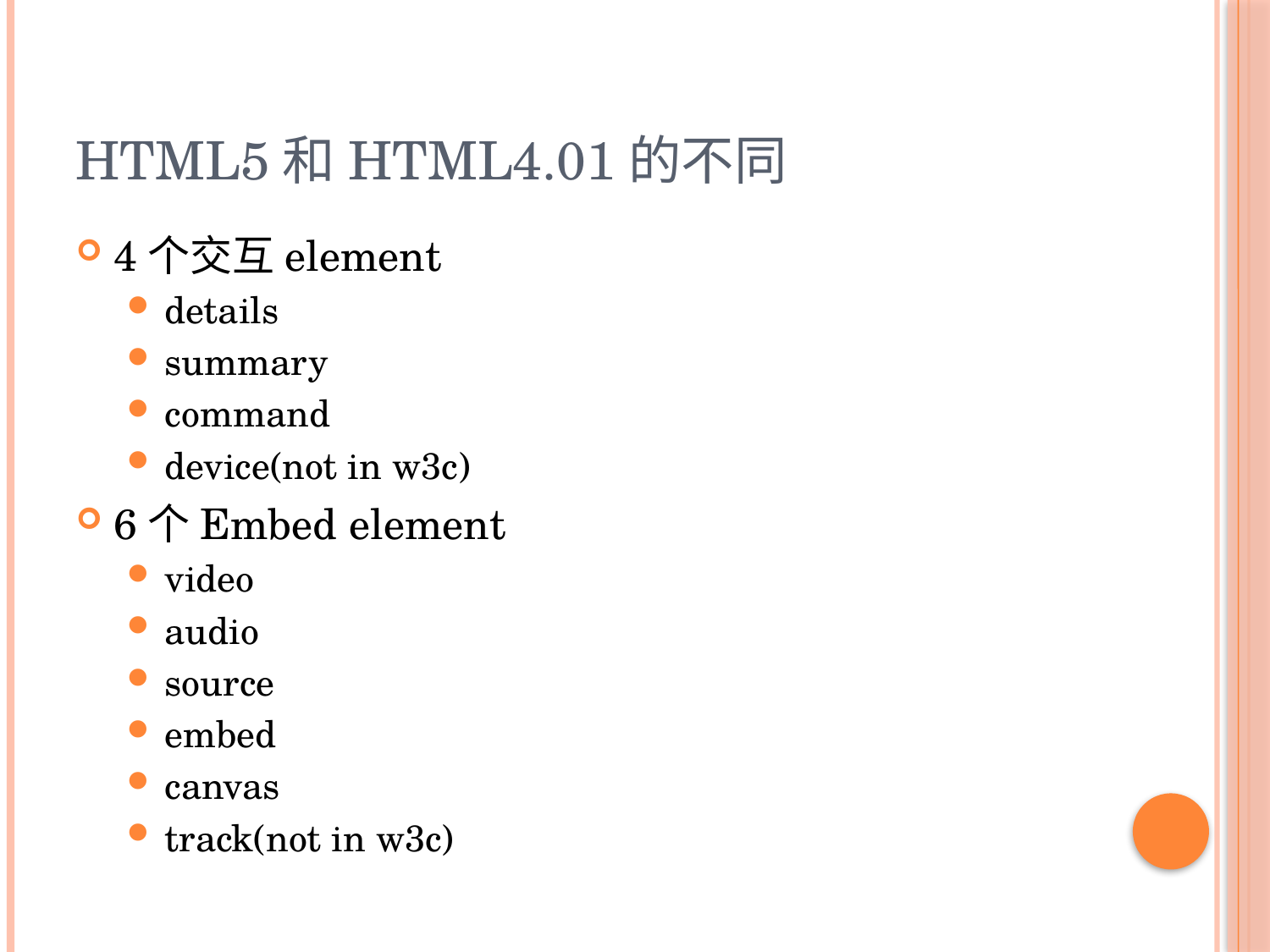

# HTML5和HTML4.01的不同
4个交互element
details
summary
command
device(not in w3c)
6个Embed element
video
audio
source
embed
canvas
track(not in w3c)